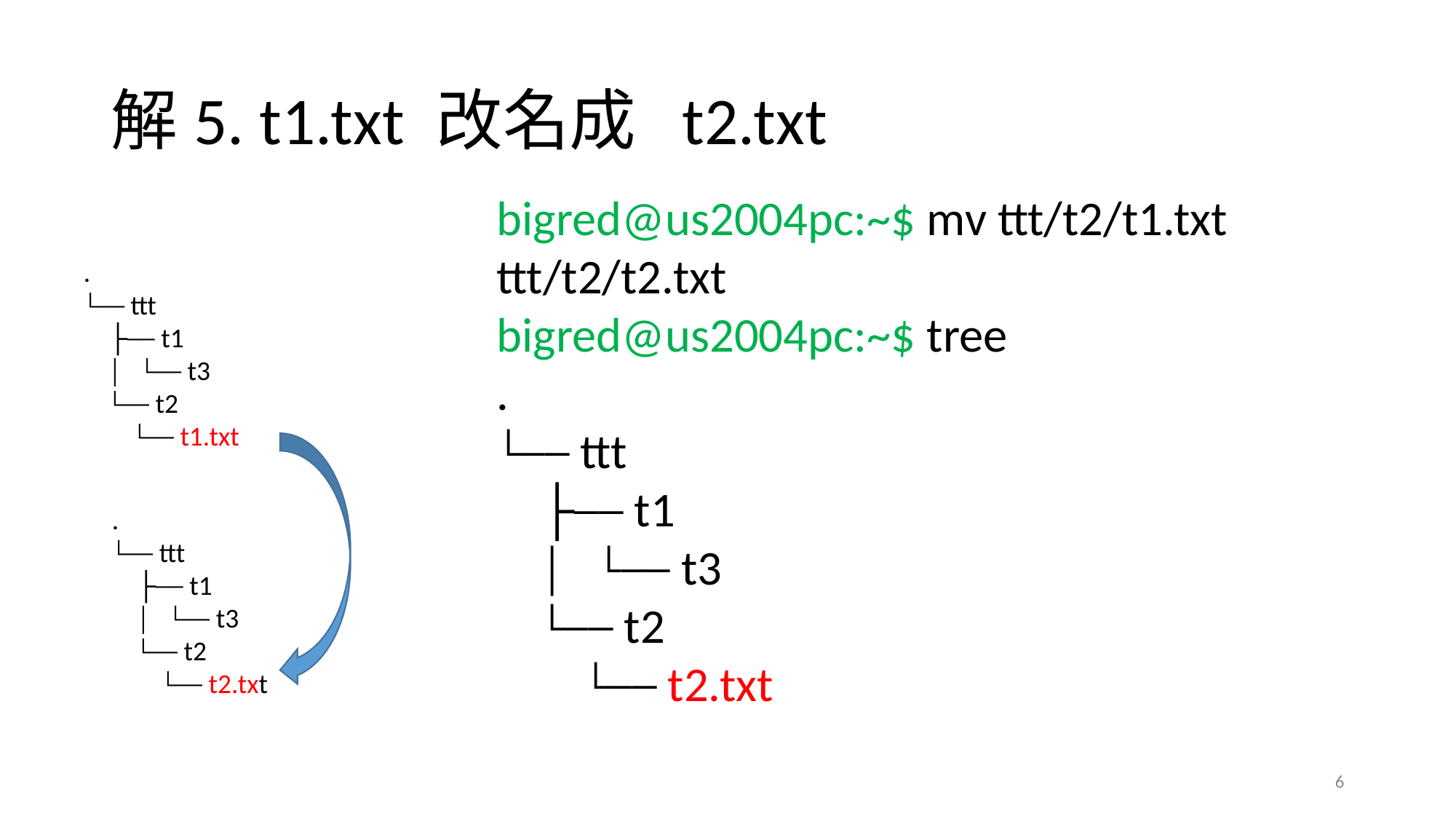

# 解5. t1.txt 改名成  t2.txt
bigred@us2004pc:~$ mv ttt/t2/t1.txt ttt/t2/t2.txt
bigred@us2004pc:~$ tree
.
└── ttt
    ├── t1
    │   └── t3
    └── t2
        └── t2.txt

.
└── ttt
    ├── t1
    │   └── t3
    └── t2
        └── t1.txt

.
└── ttt
    ├── t1
    │   └── t3
    └── t2
        └── t2.txt

6